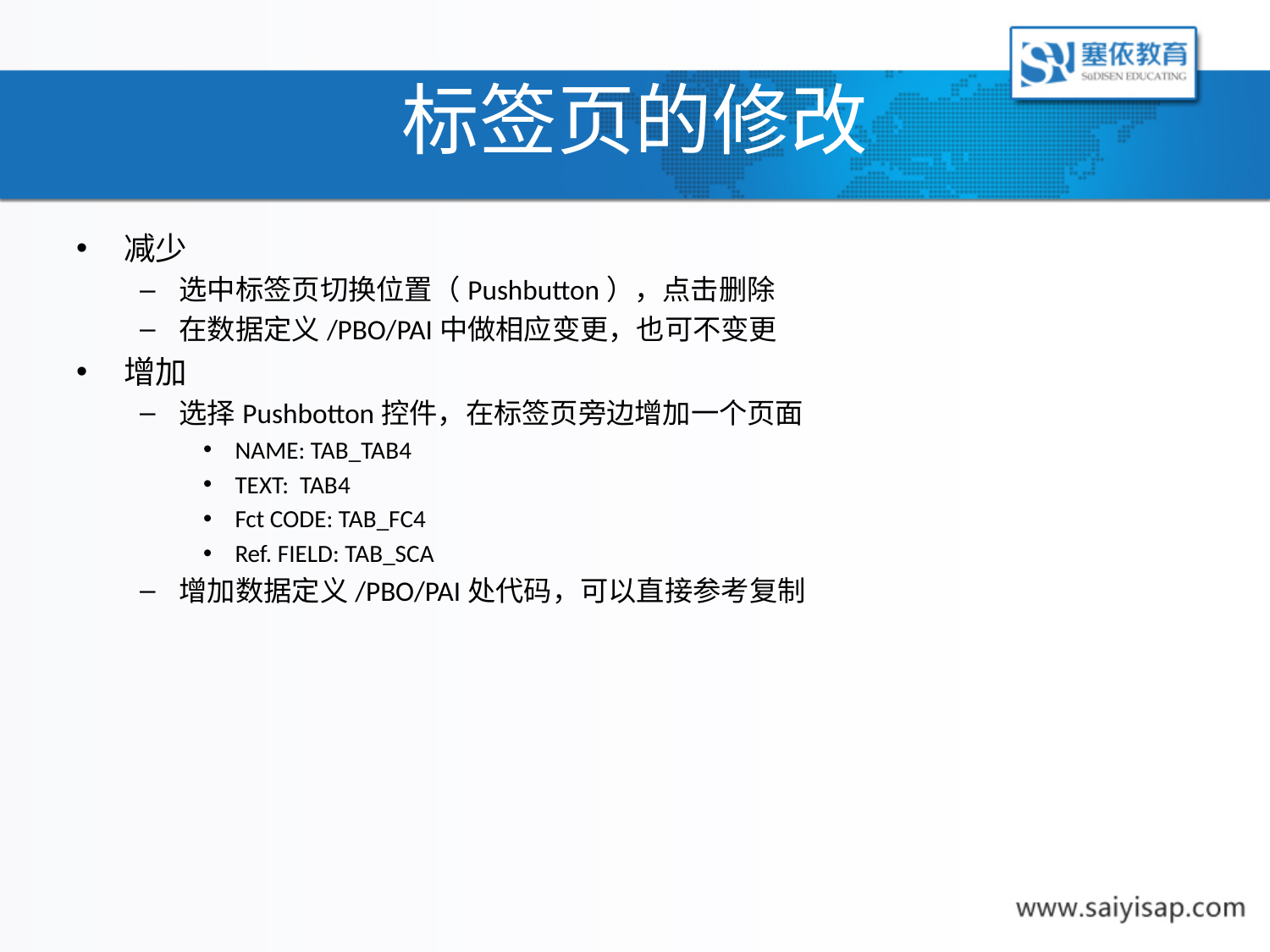

# 标签页的修改
减少
选中标签页切换位置（Pushbutton），点击删除
在数据定义/PBO/PAI中做相应变更，也可不变更
增加
选择Pushbotton控件，在标签页旁边增加一个页面
NAME: TAB_TAB4
TEXT:  TAB4
Fct CODE: TAB_FC4
Ref. FIELD: TAB_SCA
增加数据定义/PBO/PAI处代码，可以直接参考复制